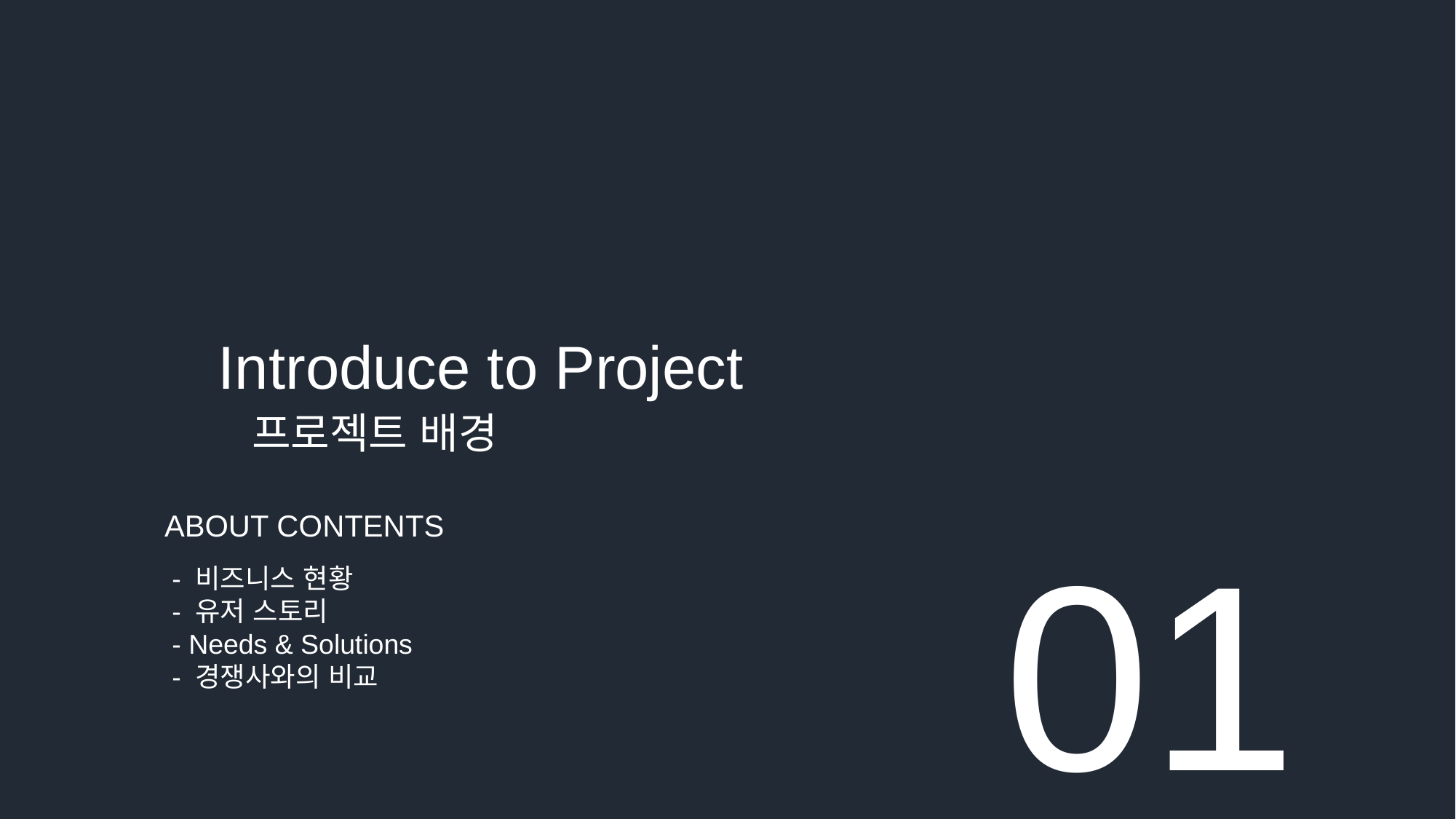

Introduce to Project
  프로젝트 배경
ABOUT CONTENTS

 - 비즈니스 현황
 - 유저 스토리
 - Needs & Solutions
 - 경쟁사와의 비교

01